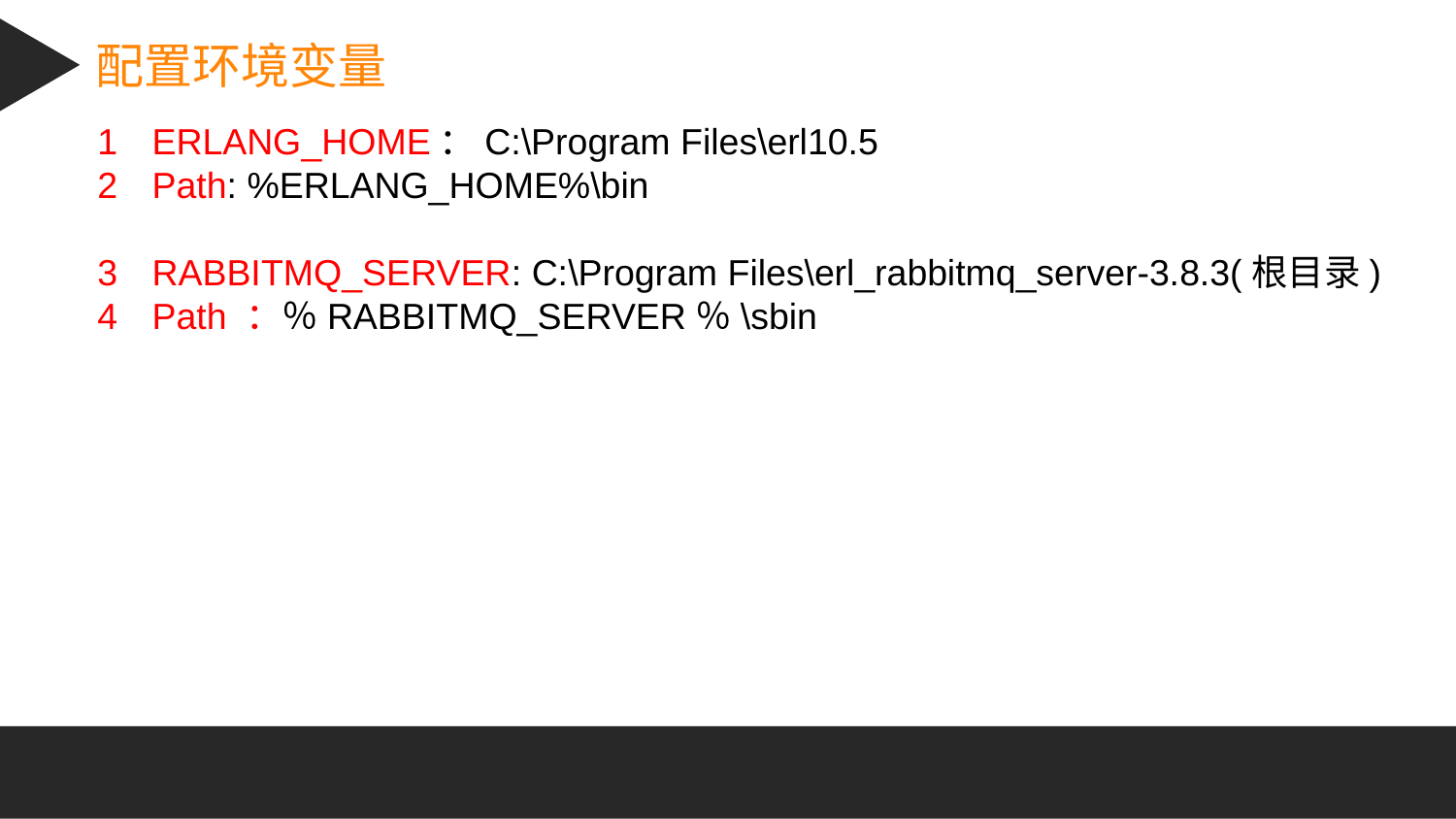

配置环境变量
ERLANG_HOME：C:\Program Files\erl10.5
Path: %ERLANG_HOME%\bin

RABBITMQ_SERVER: C:\Program Files\erl_rabbitmq_server-3.8.3(根目录)
Path ：％RABBITMQ_SERVER％\sbin